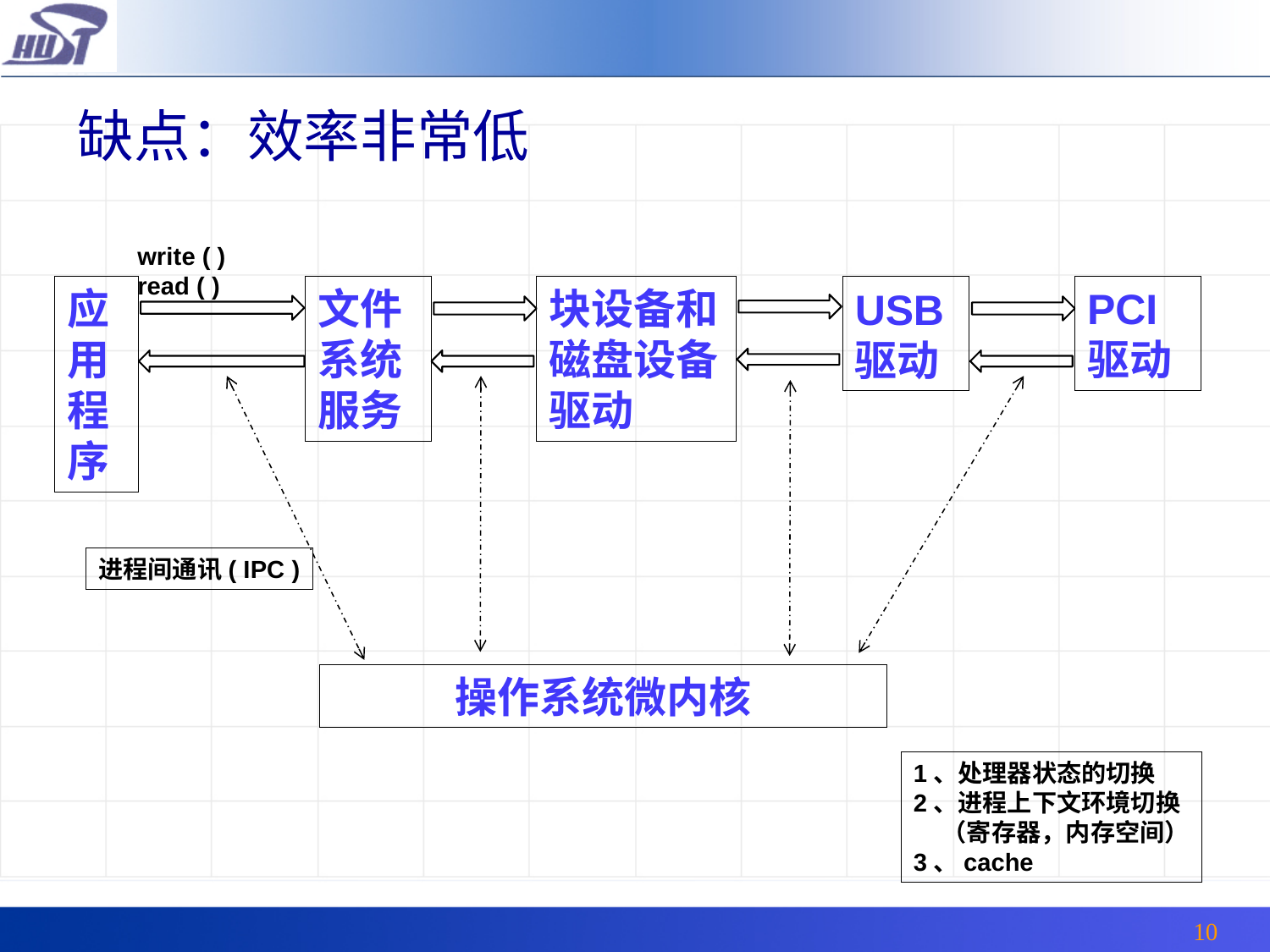

# 缺点：效率非常低
write ( )
read ( )
应
用
程
序
文件
系统
服务
块设备和
磁盘设备
驱动
PCI驱动
USB驱动

进程间通讯( IPC )
操作系统微内核
1、处理器状态的切换
2、进程上下文环境切换
    （寄存器，内存空间）
3、cache
10